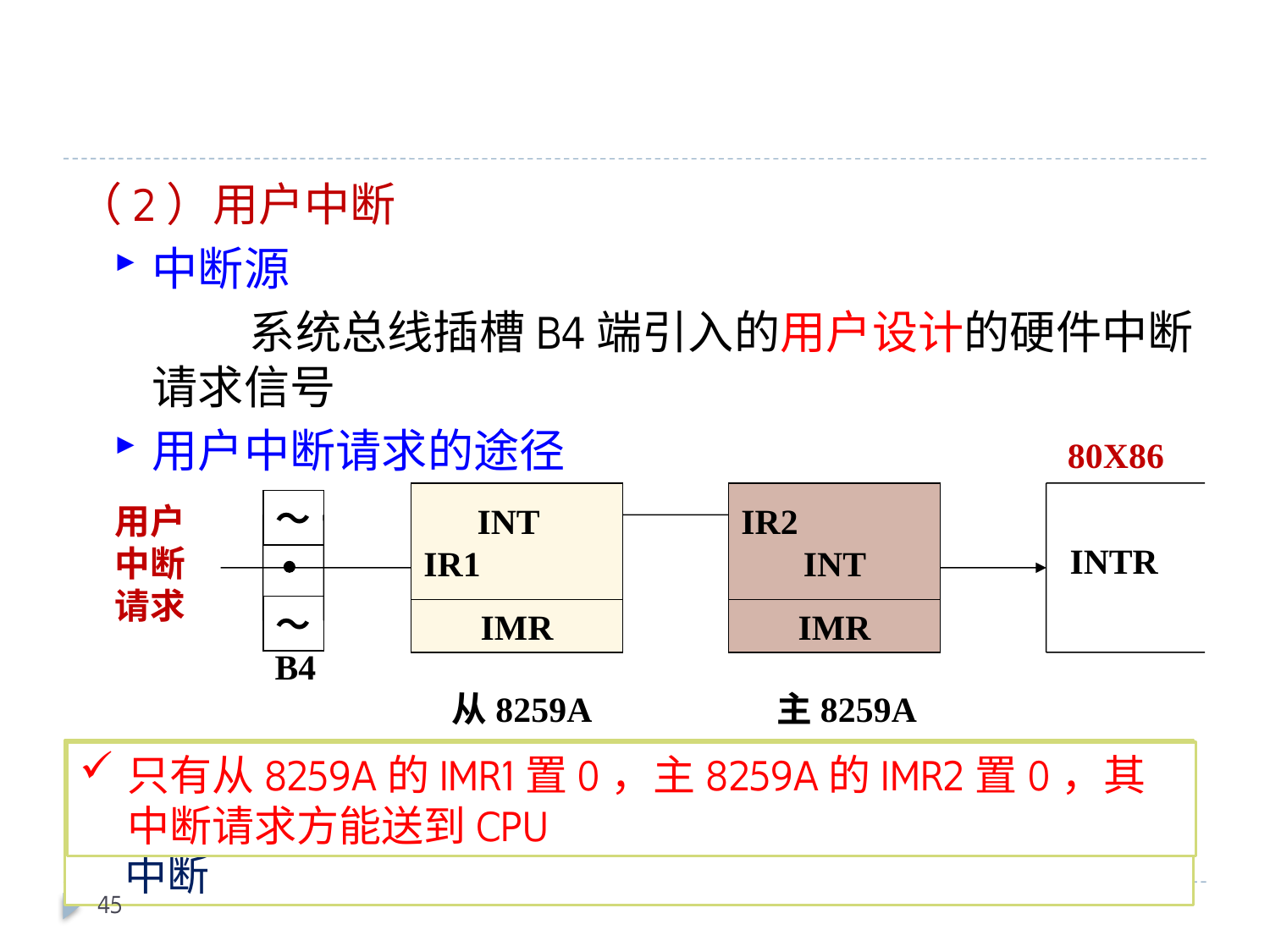

（2）用户中断
中断源
系统总线插槽B4端引入的用户设计的硬件中断请求信号
用户中断请求的途径
80X86

INTR

      INT
IR1
IMR
从8259A
IR2
       INT
IMR

主8259A
～

B4
～
用户
中断
请求
用户中断请求从ISA总线B4端子（IRQ9）引入，经过主8259，从8259二级中断管理，最后由主8259向CPU提中断
只有从8259A的IMR1置0，主8259A的IMR2置0，其中断请求方能送到CPU
45